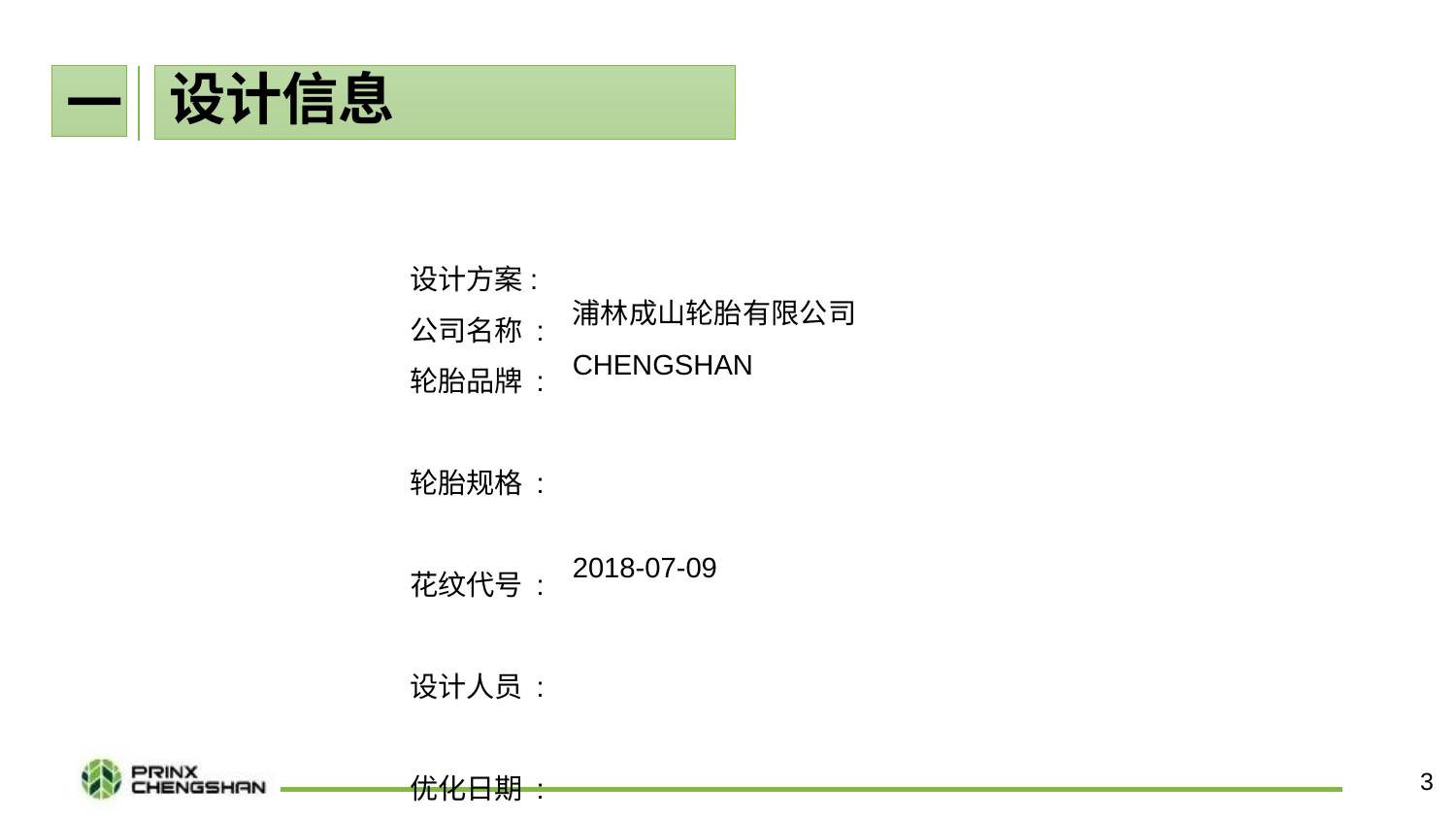

一
设计信息
设计方案:
公司名称 :
轮胎品牌 :
轮胎规格 :
花纹代号 :
设计人员 :
优化日期 :

浦林成山轮胎有限公司
CHENGSHAN

2018-07-09
3